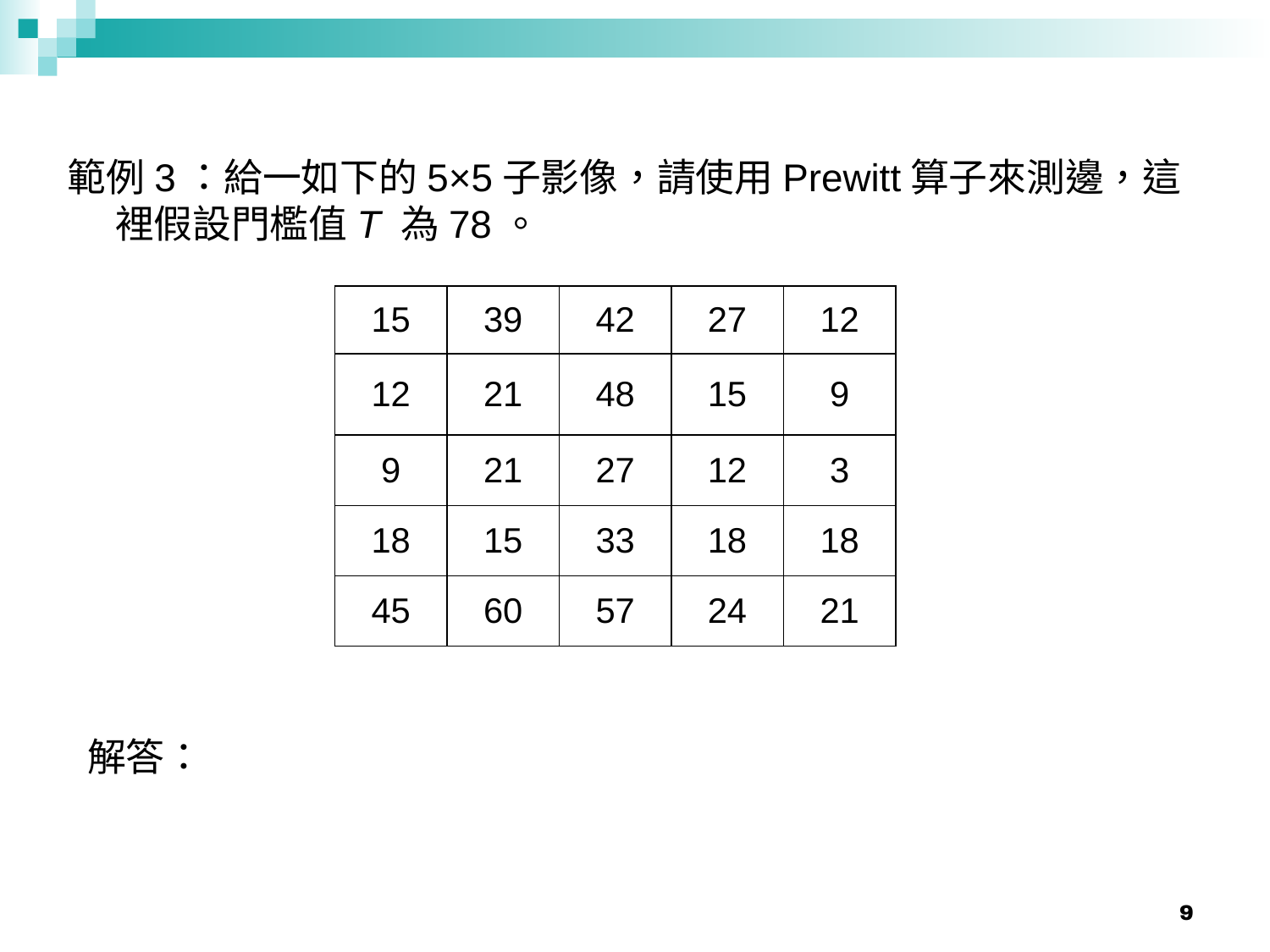

範例3：給一如下的5×5子影像，請使用Prewitt算子來測邊，這裡假設門檻值T 為78。
| 15 | 39 | 42 | 27 | 12 |
| --- | --- | --- | --- | --- |
| 12 | 21 | 48 | 15 | 9 |
| 9 | 21 | 27 | 12 | 3 |
| 18 | 15 | 33 | 18 | 18 |
| 45 | 60 | 57 | 24 | 21 |
解答：
9